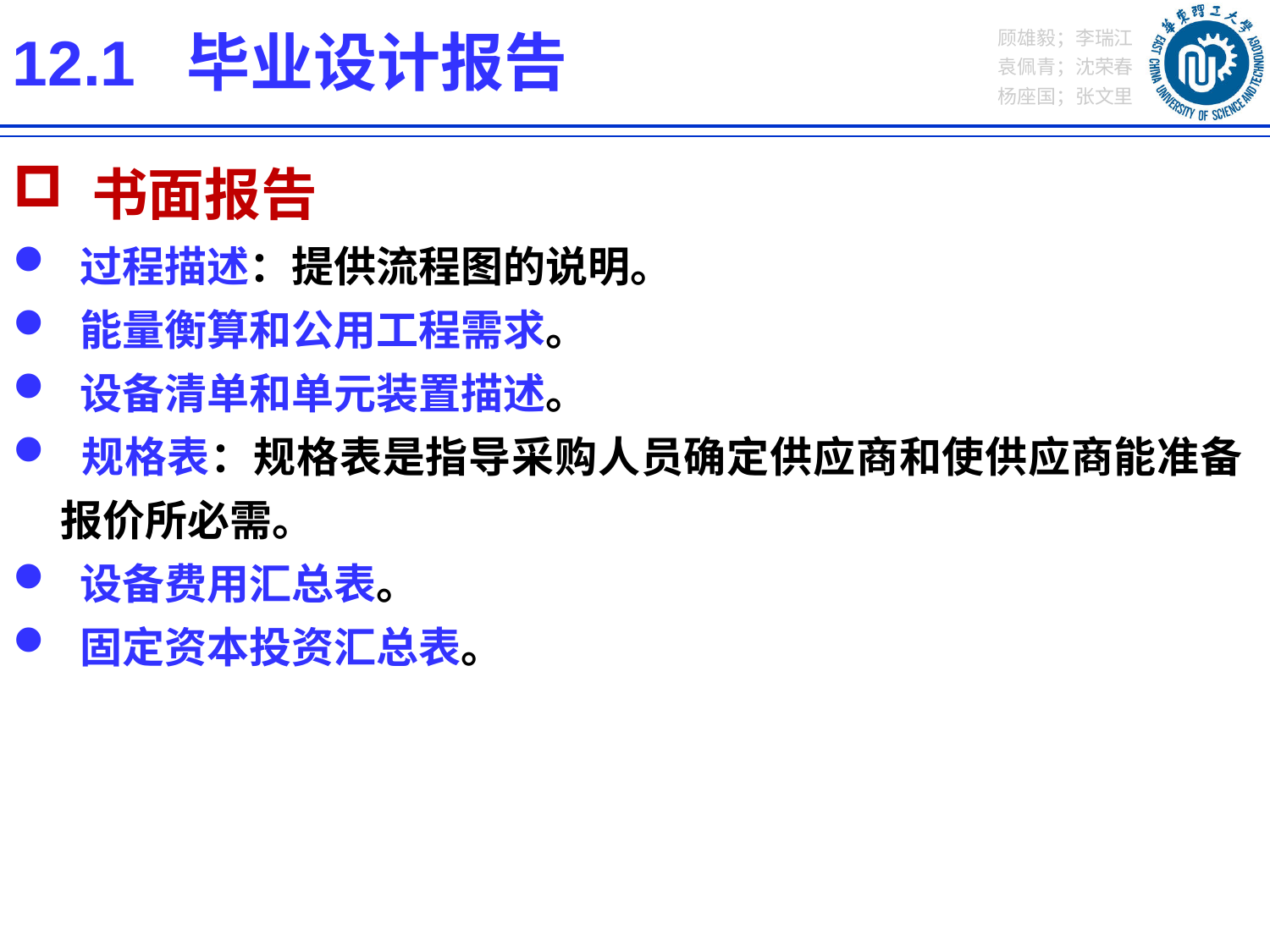

12.1  毕业设计报告
 书面报告
 过程描述：提供流程图的说明。
 能量衡算和公用工程需求。
 设备清单和单元装置描述。
 规格表：规格表是指导采购人员确定供应商和使供应商能准备报价所必需。
 设备费用汇总表。
 固定资本投资汇总表。